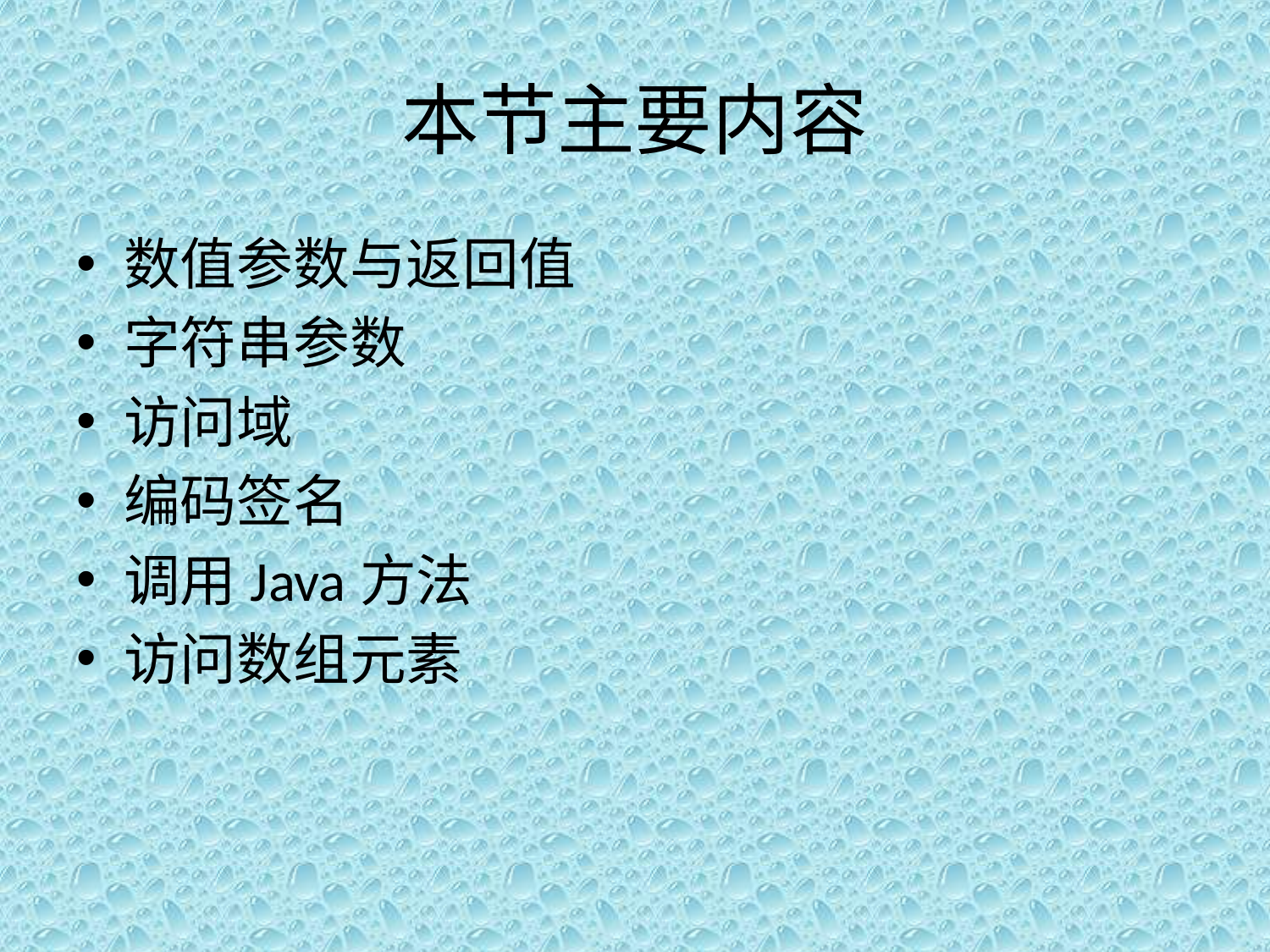

# 本节主要内容
数值参数与返回值
字符串参数
访问域
编码签名
调用Java方法
访问数组元素